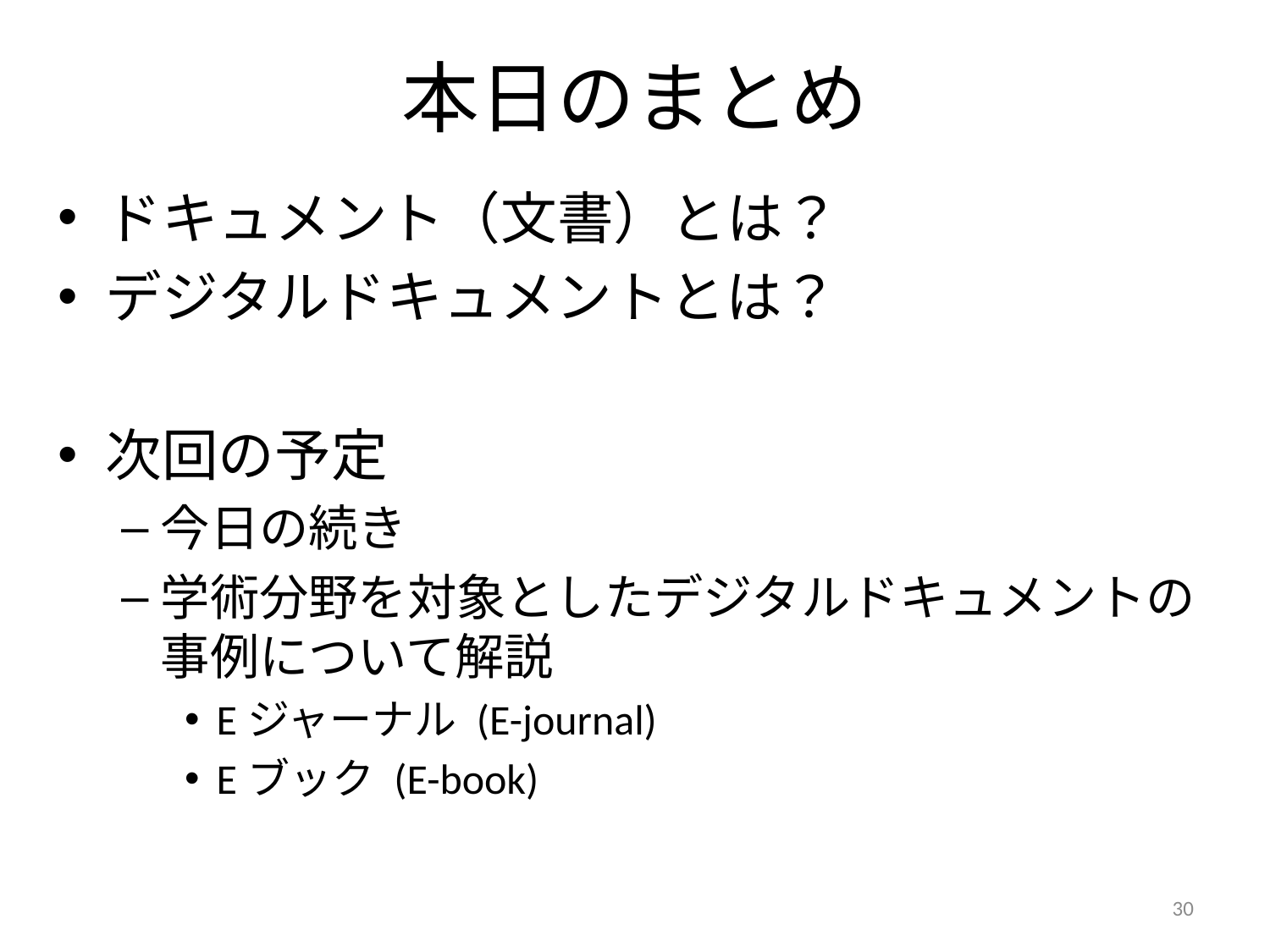

# 本日のまとめ
ドキュメント（文書）とは？
デジタルドキュメントとは？

次回の予定
今日の続き
学術分野を対象としたデジタルドキュメントの事例について解説
Eジャーナル (E-journal)
Eブック (E-book)
30